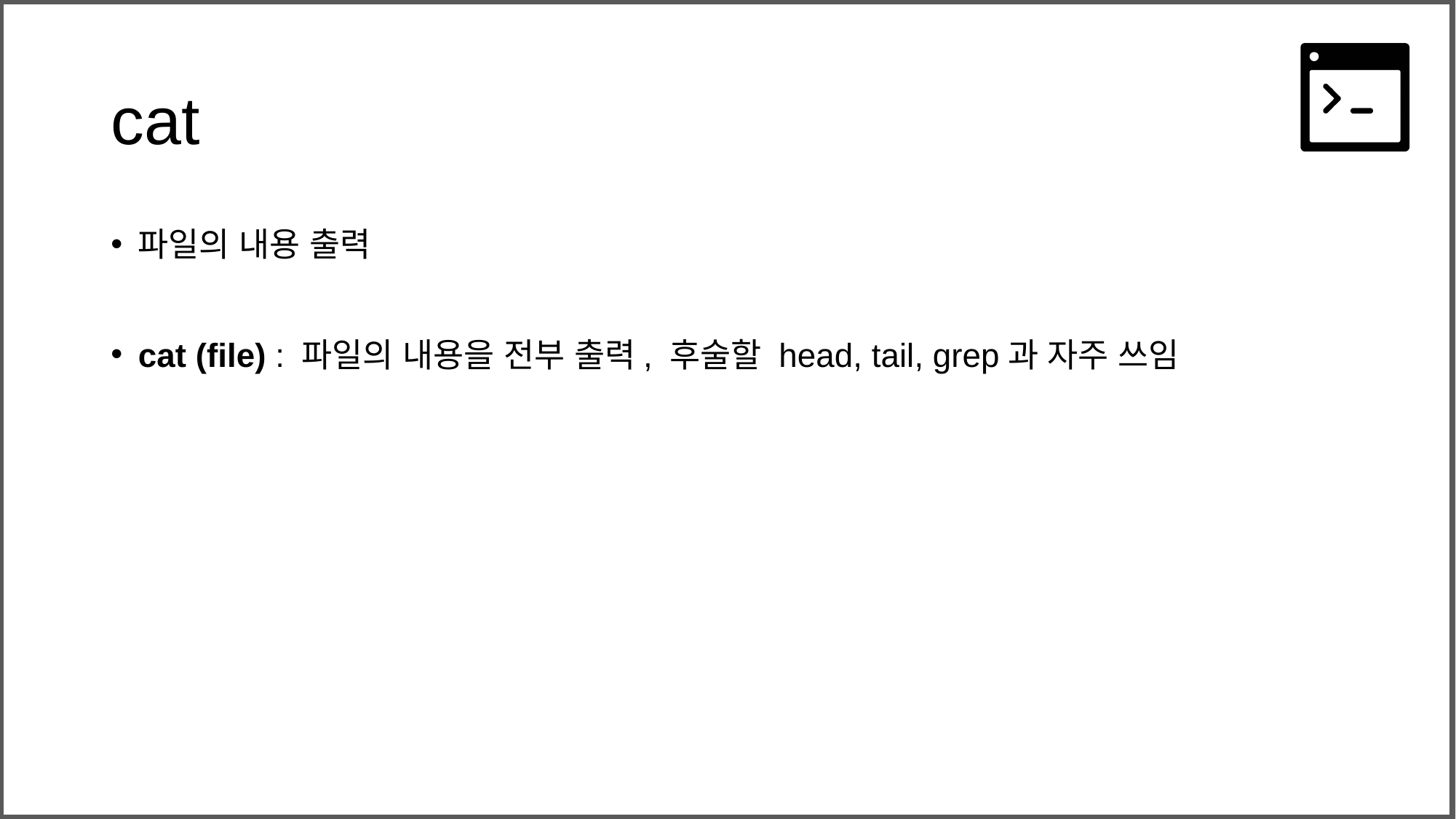

# cat
파일의 내용 출력

cat (file) : 파일의 내용을 전부 출력, 후술할 head, tail, grep과 자주 쓰임